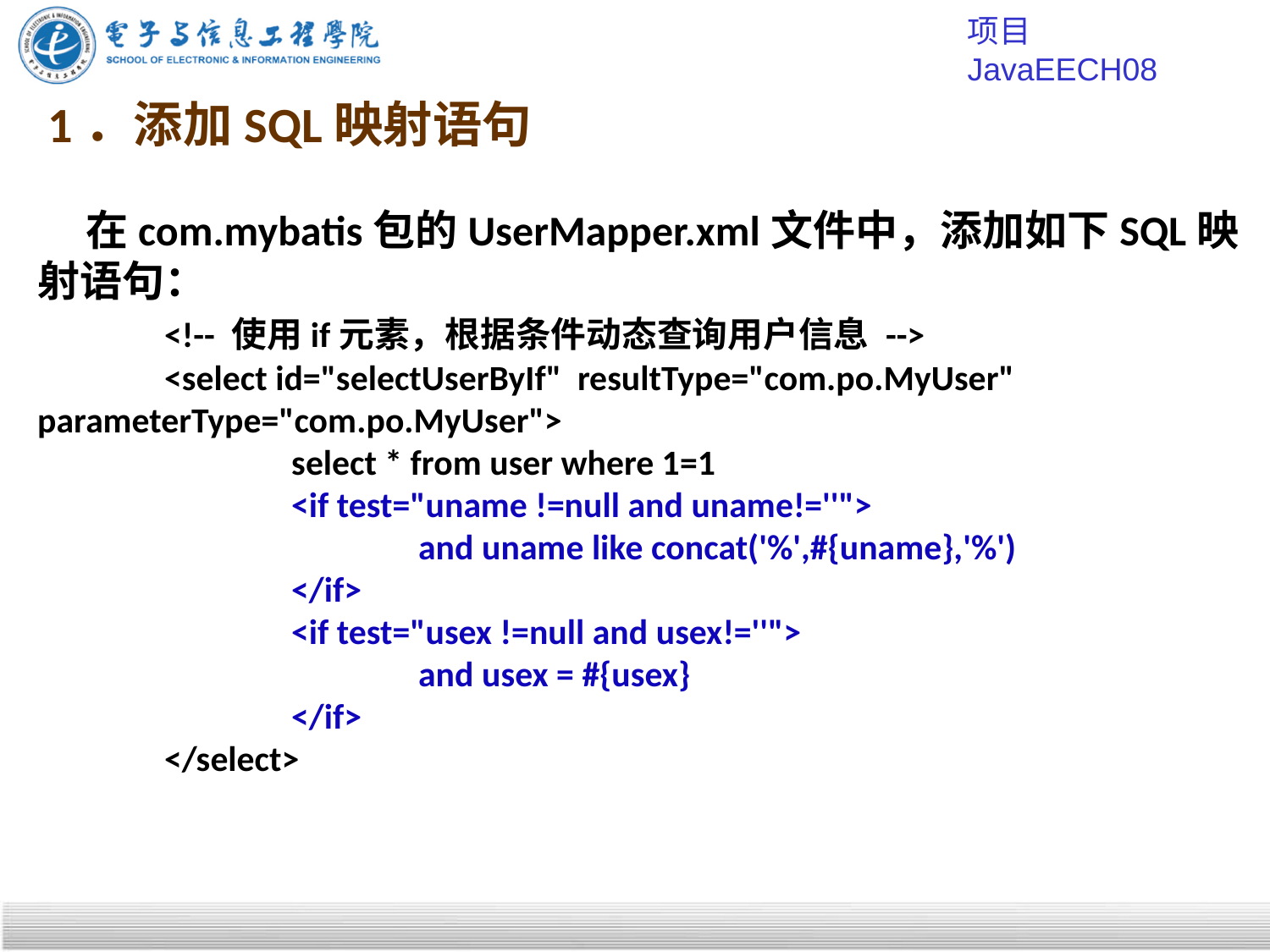

项目JavaEECH08
# 1．添加SQL映射语句
    在com.mybatis包的UserMapper.xml文件中，添加如下SQL映射语句：
	<!-- 使用if元素，根据条件动态查询用户信息 -->
	<select id="selectUserByIf"  resultType="com.po.MyUser" parameterType="com.po.MyUser">
		select * from user where 1=1
		<if test="uname !=null and uname!=''">
			and uname like concat('%',#{uname},'%')
		</if>
		<if test="usex !=null and usex!=''">
			and usex = #{usex}
		</if>
	</select>